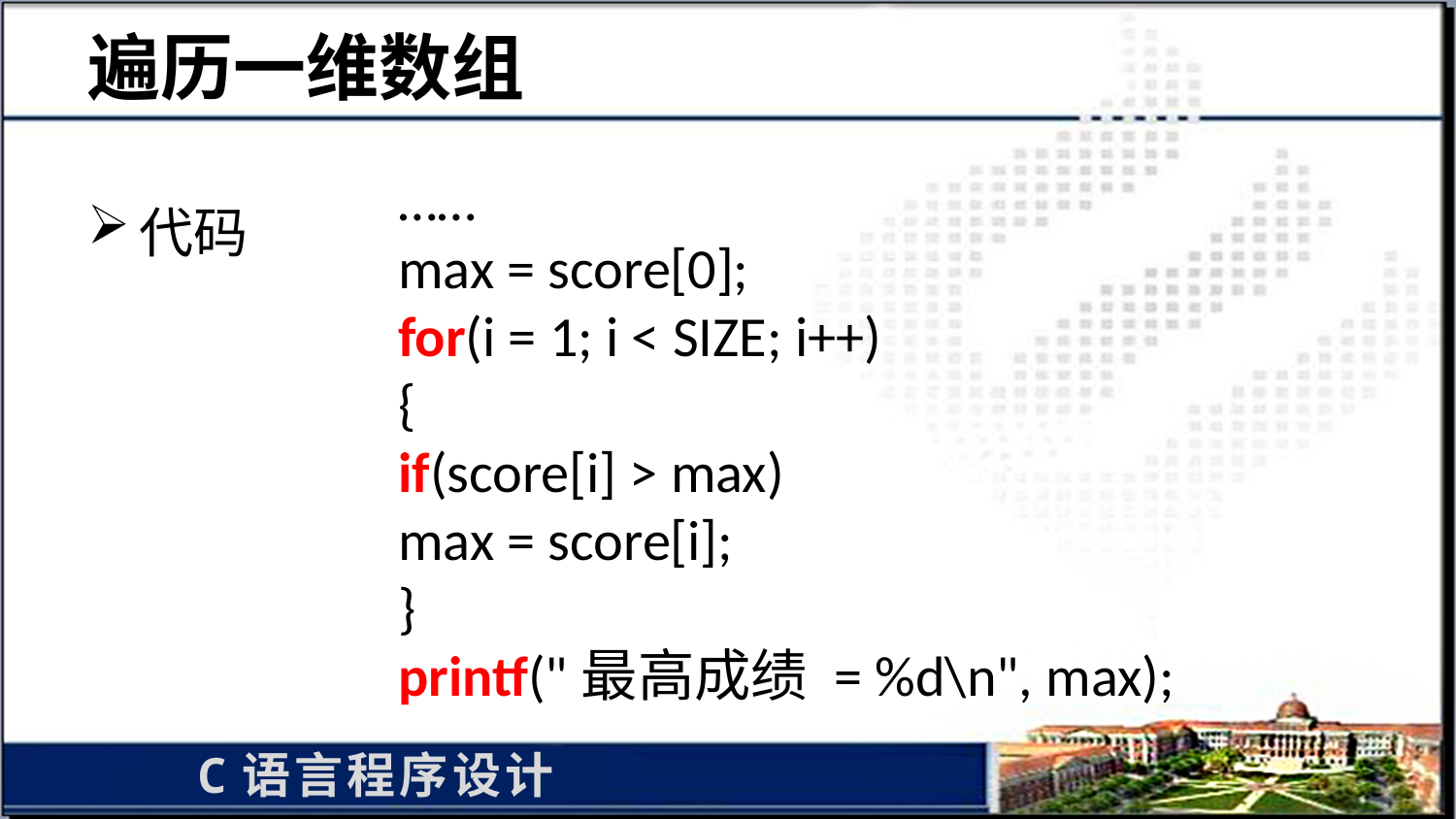

# 遍历一维数组
……
max = score[0];
for(i = 1; i < SIZE; i++)
{
if(score[i] > max)
max = score[i];
}
printf("最高成绩 = %d\n", max);
代码